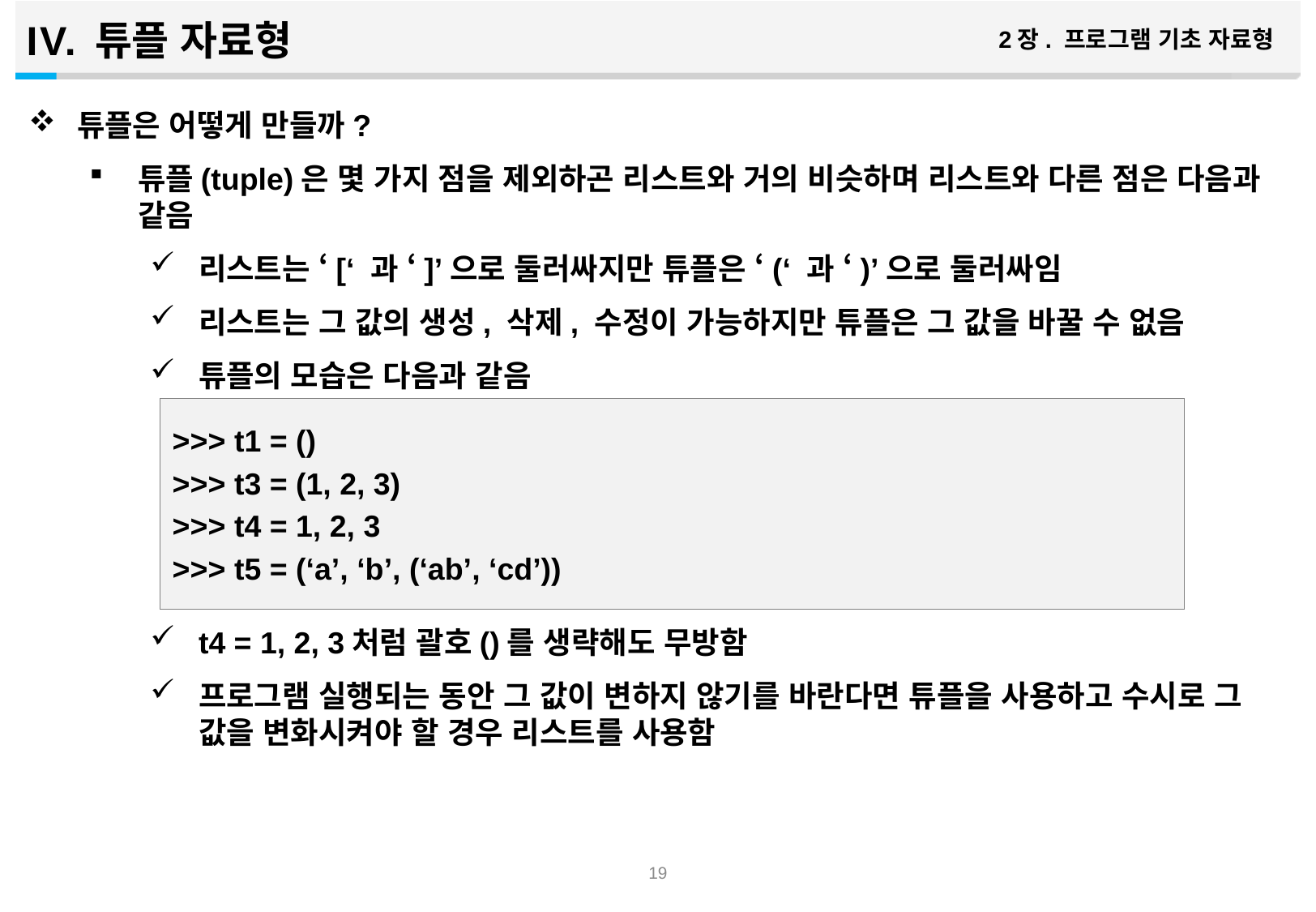

튜플 자료형
2장. 프로그램 기초 자료형
튜플은 어떻게 만들까?
튜플(tuple)은 몇 가지 점을 제외하곤 리스트와 거의 비슷하며 리스트와 다른 점은 다음과 같음
리스트는 ‘[‘ 과 ‘]’으로 둘러싸지만 튜플은 ‘(‘ 과 ‘)’으로 둘러싸임
리스트는 그 값의 생성, 삭제, 수정이 가능하지만 튜플은 그 값을 바꿀 수 없음
튜플의 모습은 다음과 같음

t4 = 1, 2, 3처럼 괄호()를 생략해도 무방함
프로그램 실행되는 동안 그 값이 변하지 않기를 바란다면 튜플을 사용하고 수시로 그 값을 변화시켜야 할 경우 리스트를 사용함
>>> t1 = ()
>>> t3 = (1, 2, 3)
>>> t4 = 1, 2, 3
>>> t5 = (‘a’, ‘b’, (‘ab’, ‘cd’))
19